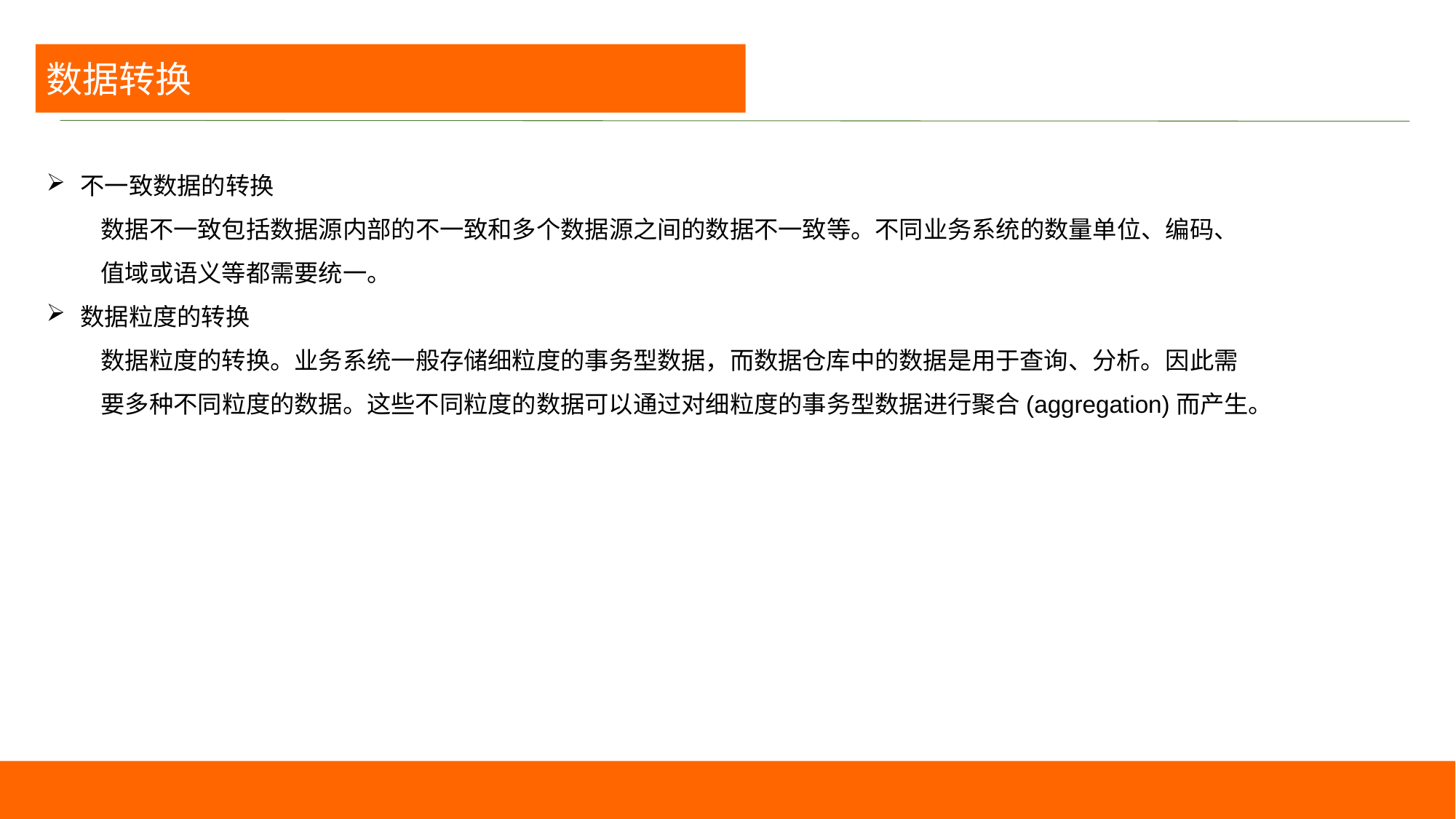

数据转换
不一致数据的转换
数据不一致包括数据源内部的不一致和多个数据源之间的数据不一致等。不同业务系统的数量单位、编码、值域或语义等都需要统一。
数据粒度的转换
数据粒度的转换。业务系统一般存储细粒度的事务型数据，而数据仓库中的数据是用于查询、分析。因此需要多种不同粒度的数据。这些不同粒度的数据可以通过对细粒度的事务型数据进行聚合(aggregation)而产生。
44